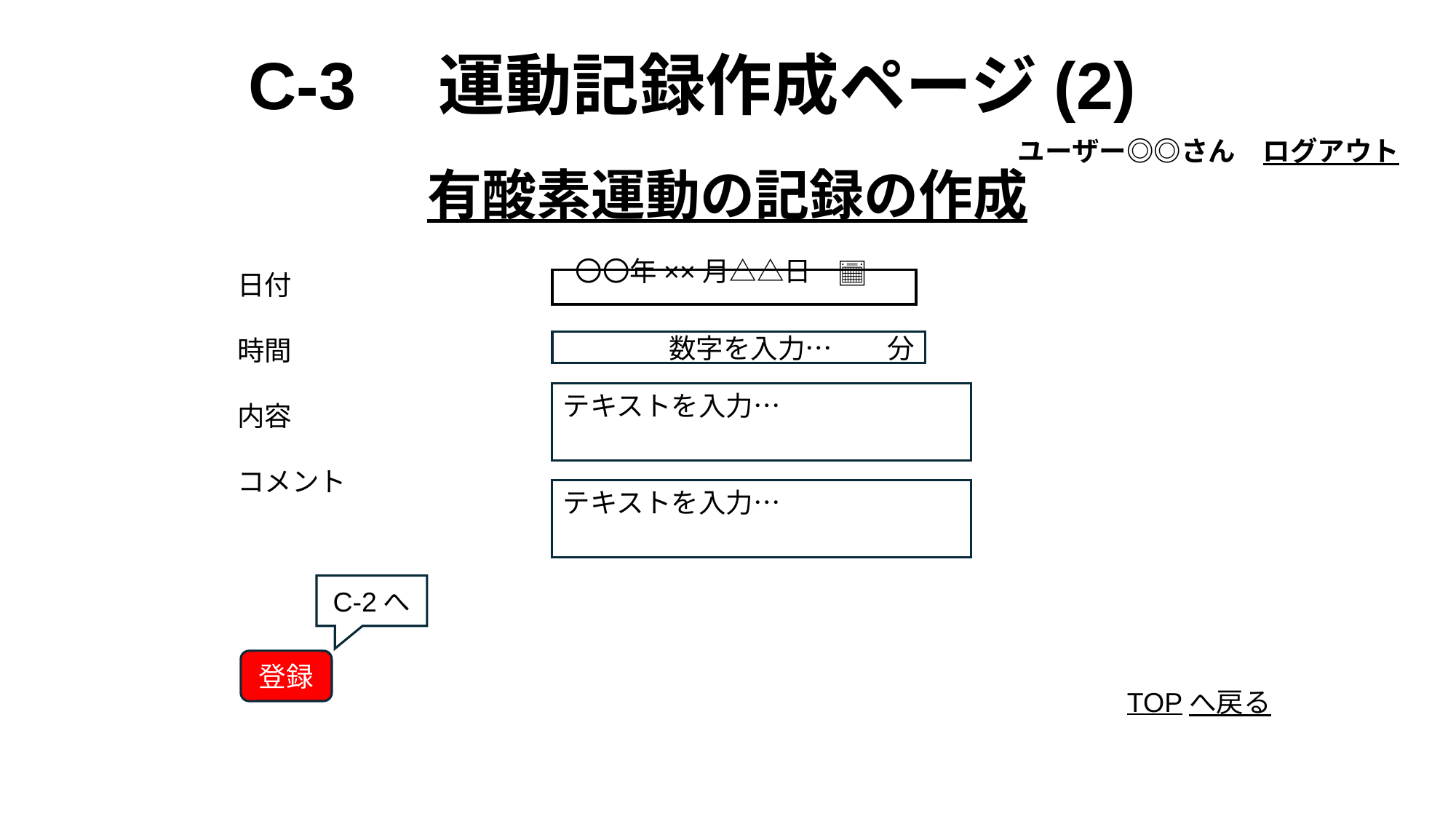

# C-3　運動記録作成ページ(2)
ユーザー◎◎さん　ログアウト
有酸素運動の記録の作成

日付

時間

内容

コメント
〇〇年××月△△日　📅
　数字を入力…　　分
テキストを入力…
テキストを入力…
C-2へ
登録
TOPへ戻る